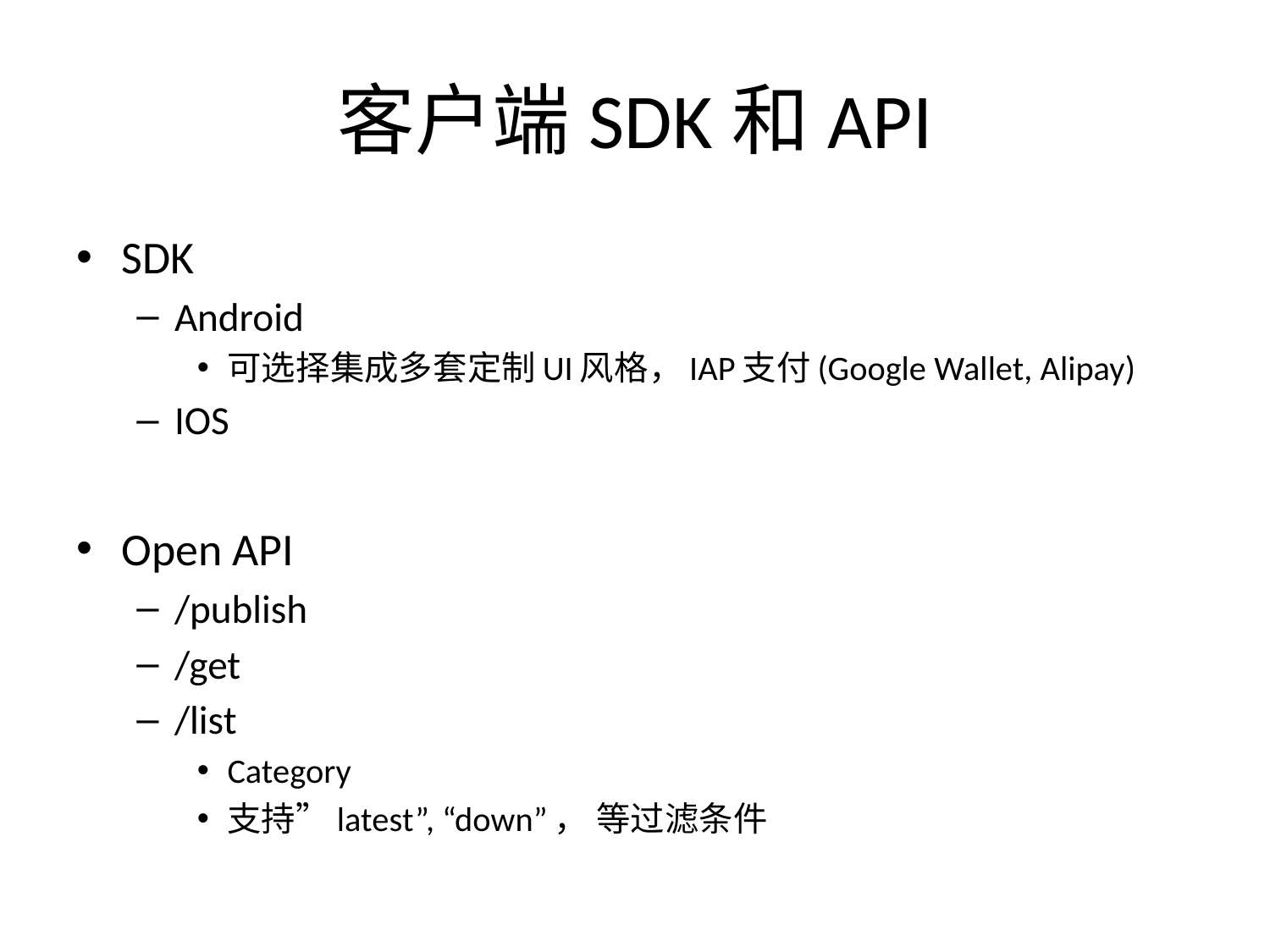

# 客户端SDK和API
SDK
Android
可选择集成多套定制UI风格，IAP支付(Google Wallet, Alipay)
IOS

Open API
/publish
/get
/list
Category
支持”latest”, “down”， 等过滤条件